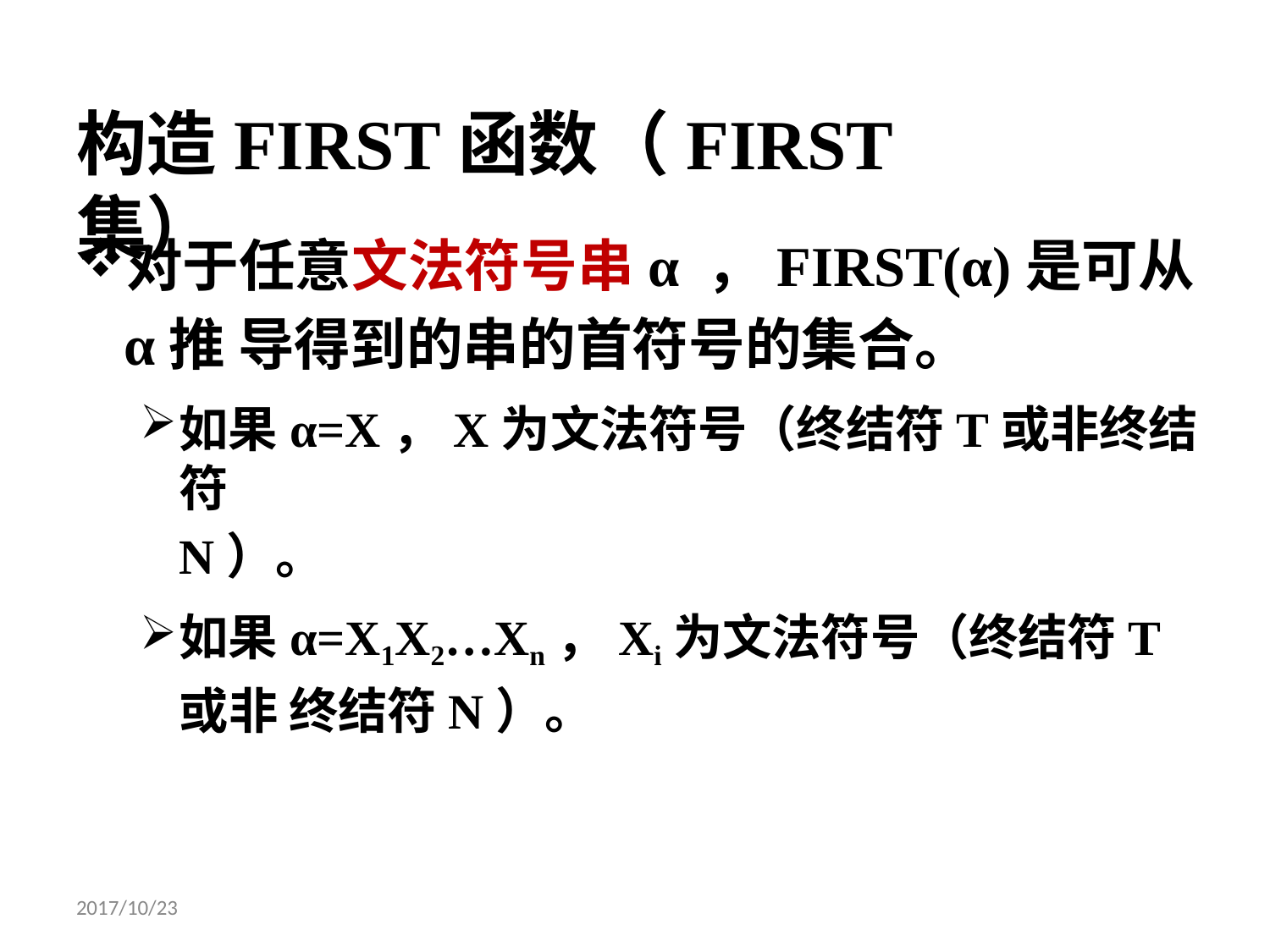

# 构造FIRST函数（FIRST集）
对于任意文法符号串α ，FIRST(α)是可从α推 导得到的串的首符号的集合。
如果α=X，X为文法符号（终结符T或非终结符
N）。
如果α=X1X2…Xn，Xi为文法符号（终结符T或非 终结符N）。
2017/10/23
30